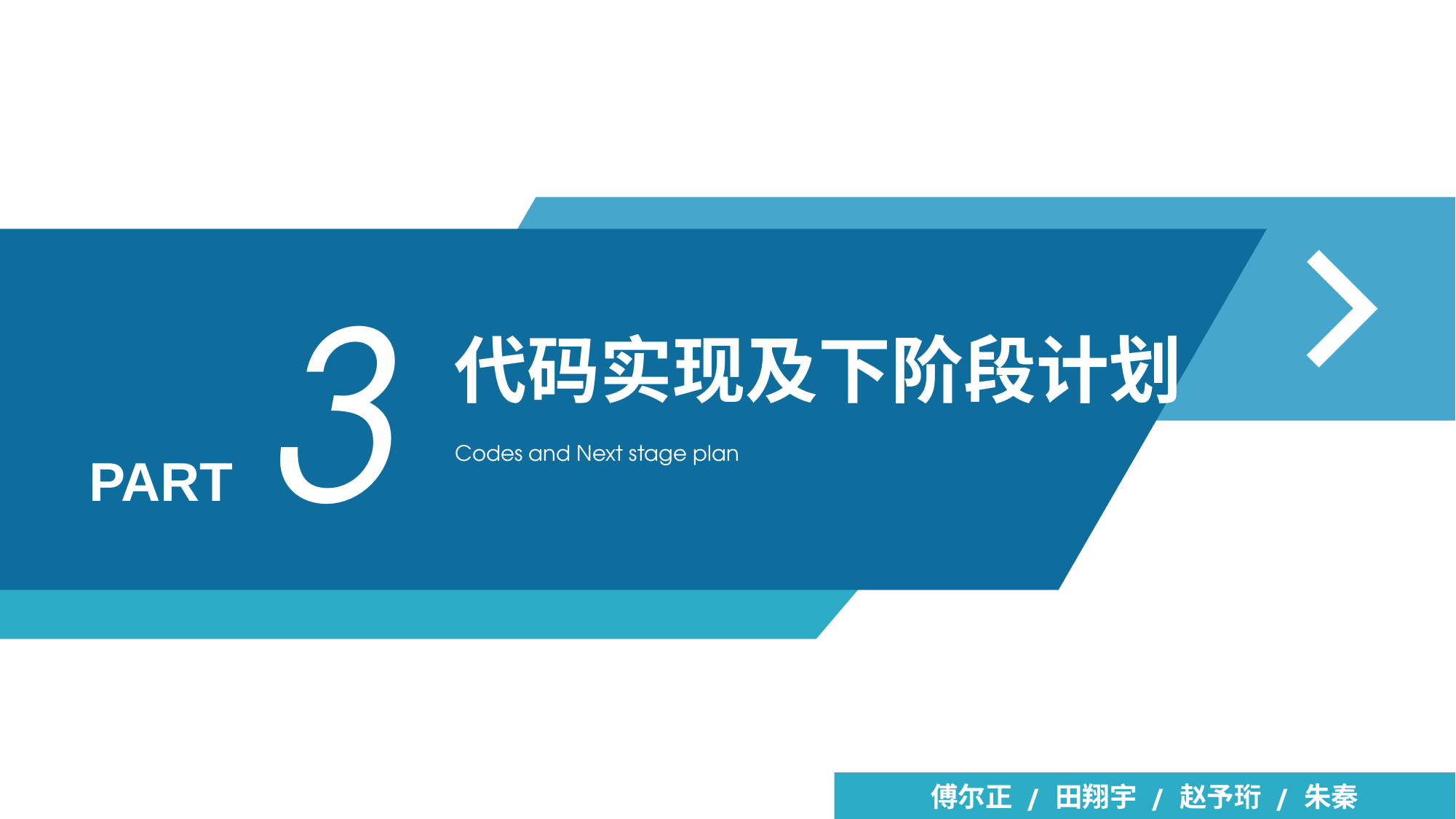

3
代码实现及下阶段计划

 Codes and Next stage plan
PART
傅尔正 / 田翔宇 / 赵予珩 / 朱秦